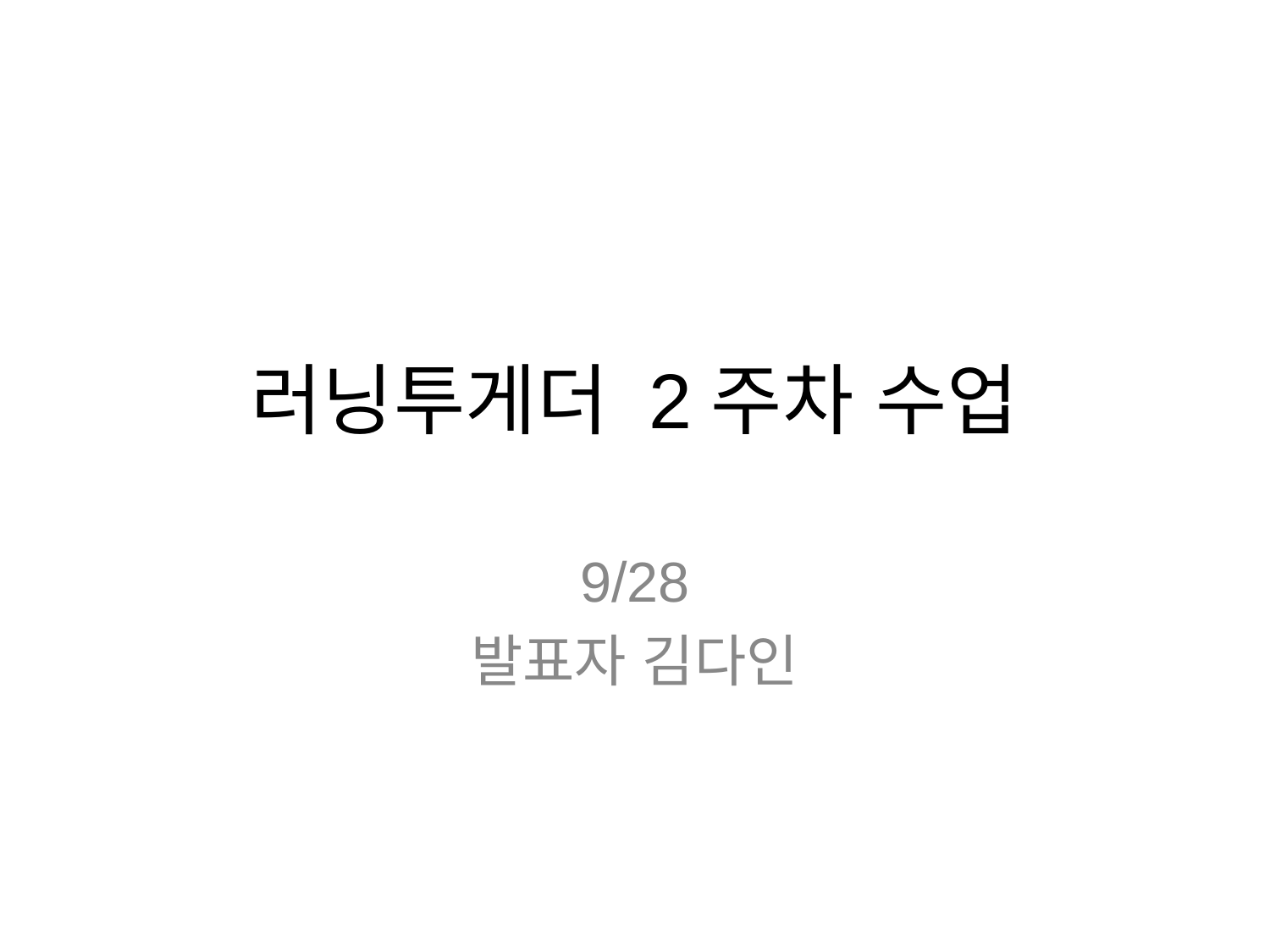

# 러닝투게더 2주차 수업
9/28
발표자 김다인